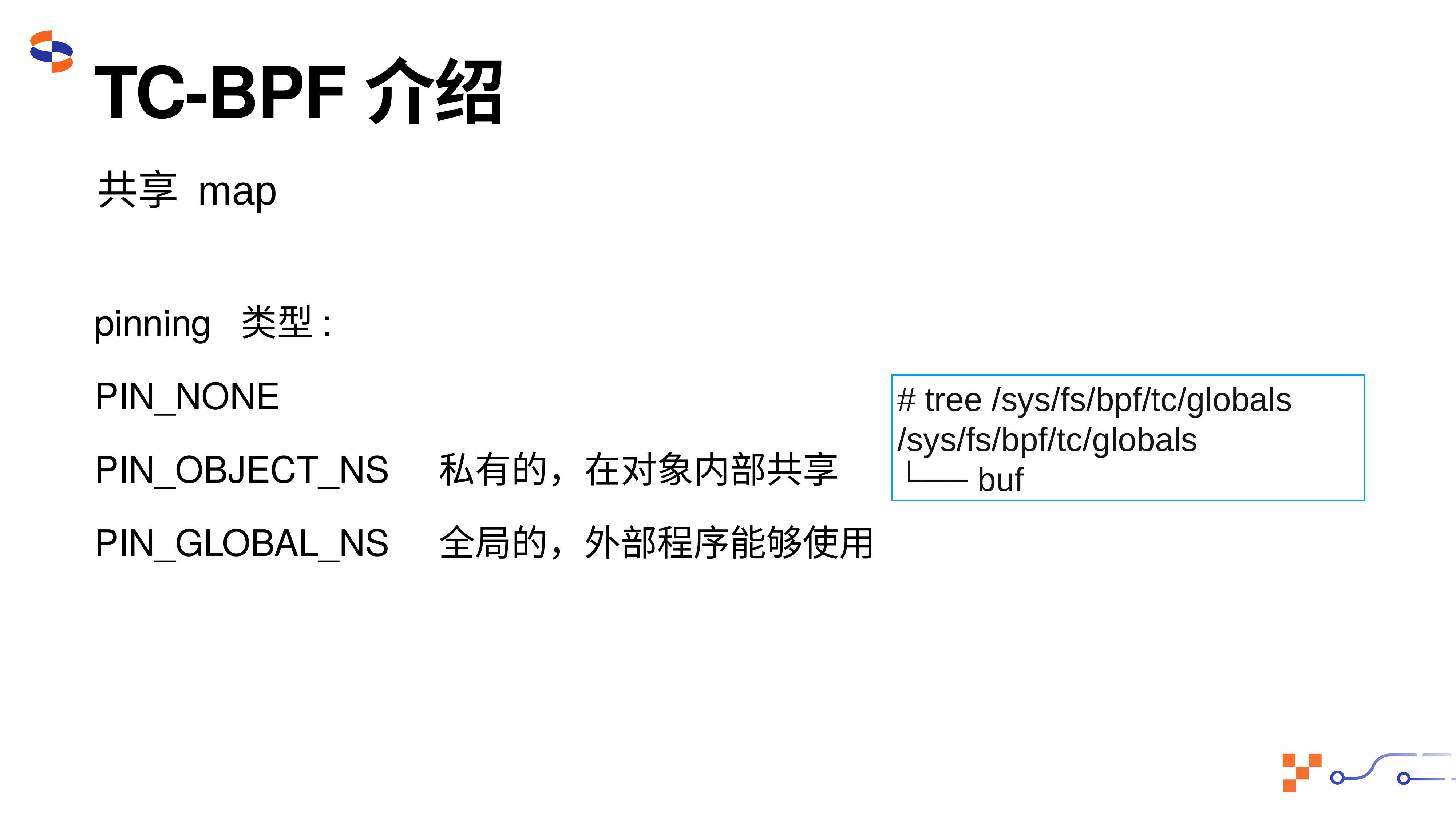

# TC-BPF介绍
共享 map
pinning  类型:
PIN_NONE
PIN_OBJECT_NS    私有的，在对象内部共享
PIN_GLOBAL_NS    全局的，外部程序能够使用

# tree /sys/fs/bpf/tc/globals
/sys/fs/bpf/tc/globals
└── buf